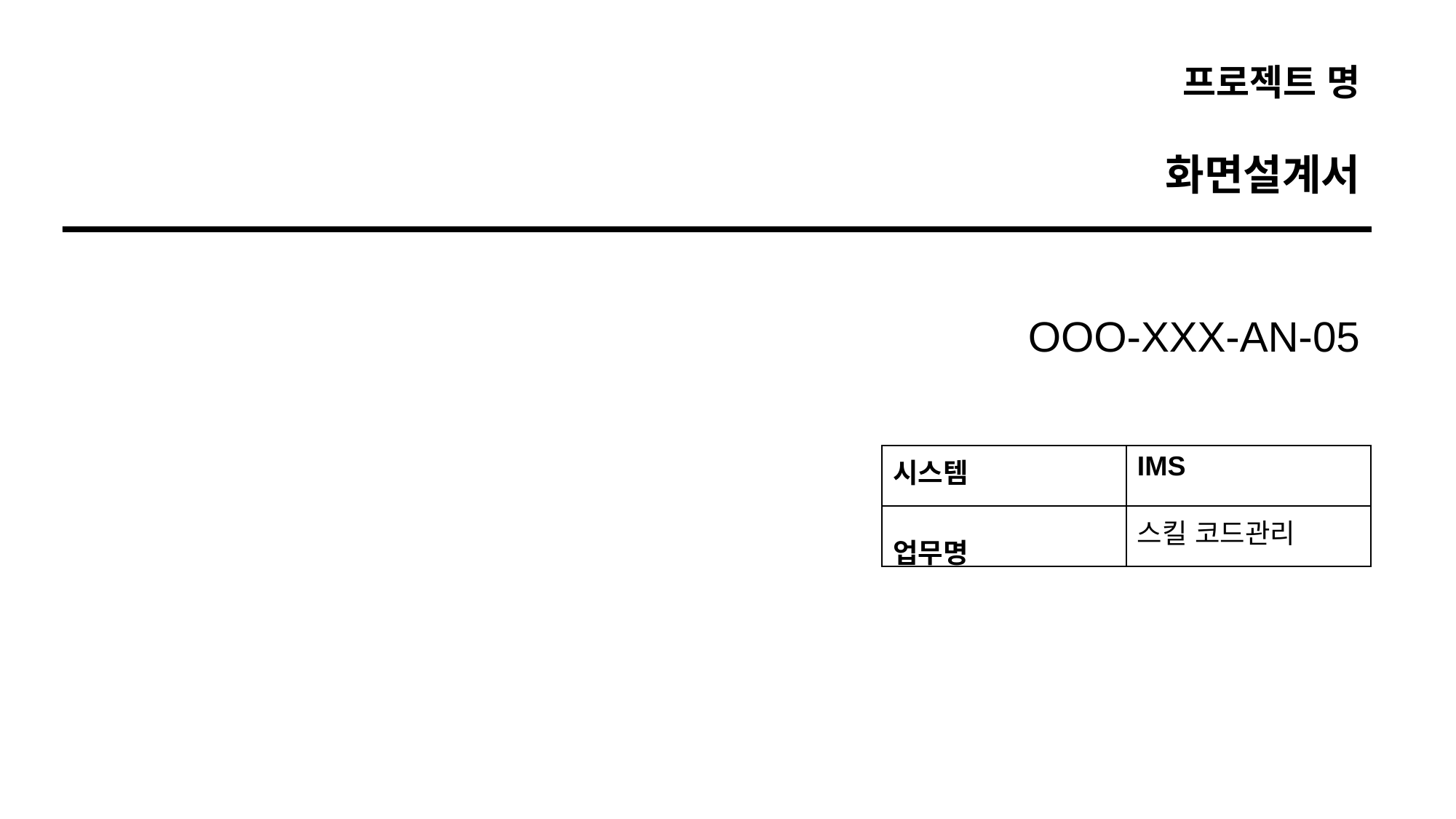

프로젝트 명
화면설계서

OOO-XXX-AN-05
| 시스템 | IMS |
| --- | --- |
| 업무명 | 스킬 코드관리 |